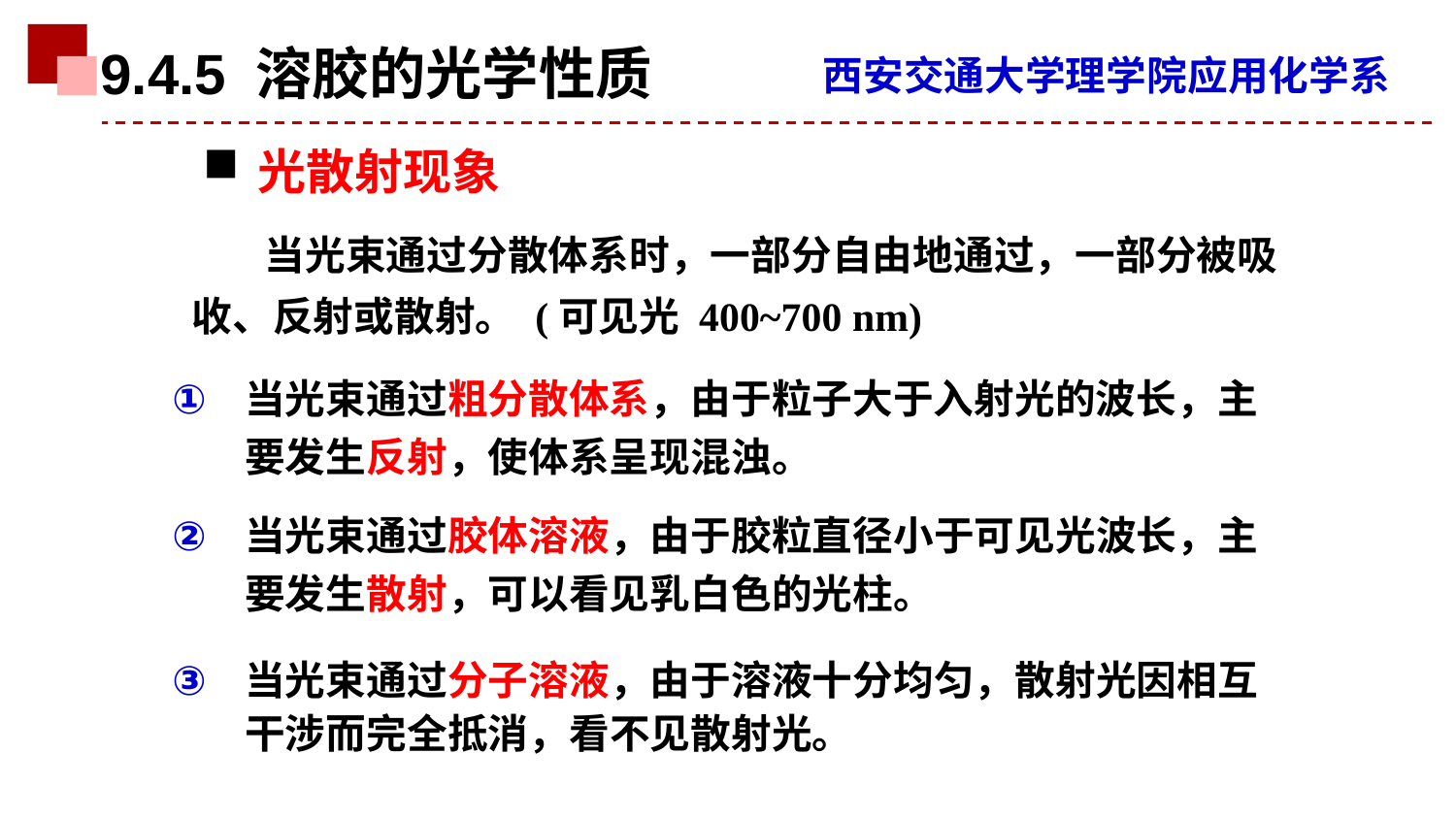

9.4.5 溶胶的光学性质
光散射现象
当光束通过分散体系时，一部分自由地通过，一部分被吸收、反射或散射。 (可见光 400~700 nm)
当光束通过粗分散体系，由于粒子大于入射光的波长，主要发生反射，使体系呈现混浊。
当光束通过胶体溶液，由于胶粒直径小于可见光波长，主要发生散射，可以看见乳白色的光柱。
当光束通过分子溶液，由于溶液十分均匀，散射光因相互干涉而完全抵消，看不见散射光。